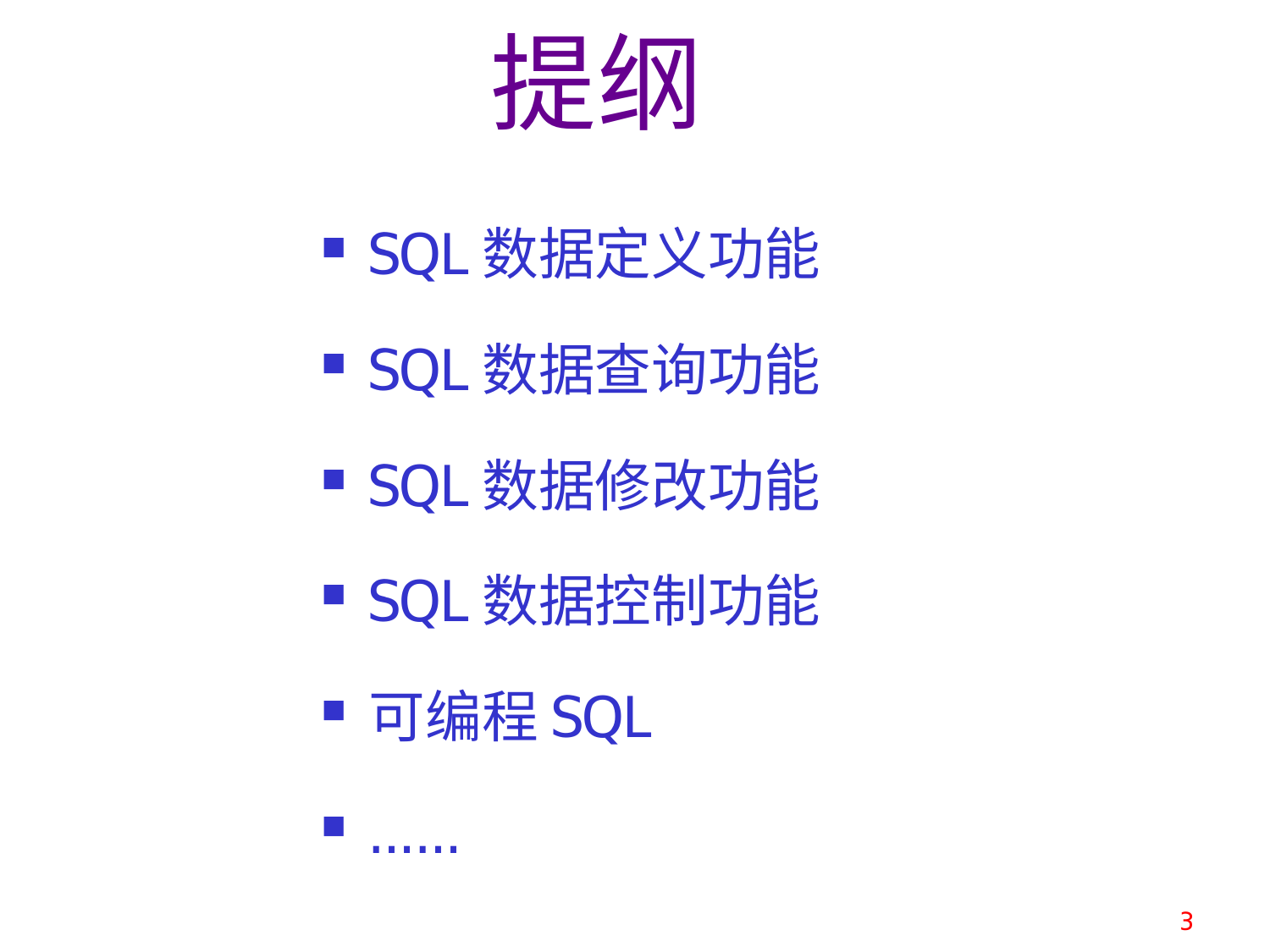

提纲
SQL数据定义功能
SQL数据查询功能
SQL数据修改功能
SQL数据控制功能
可编程SQL
……
3